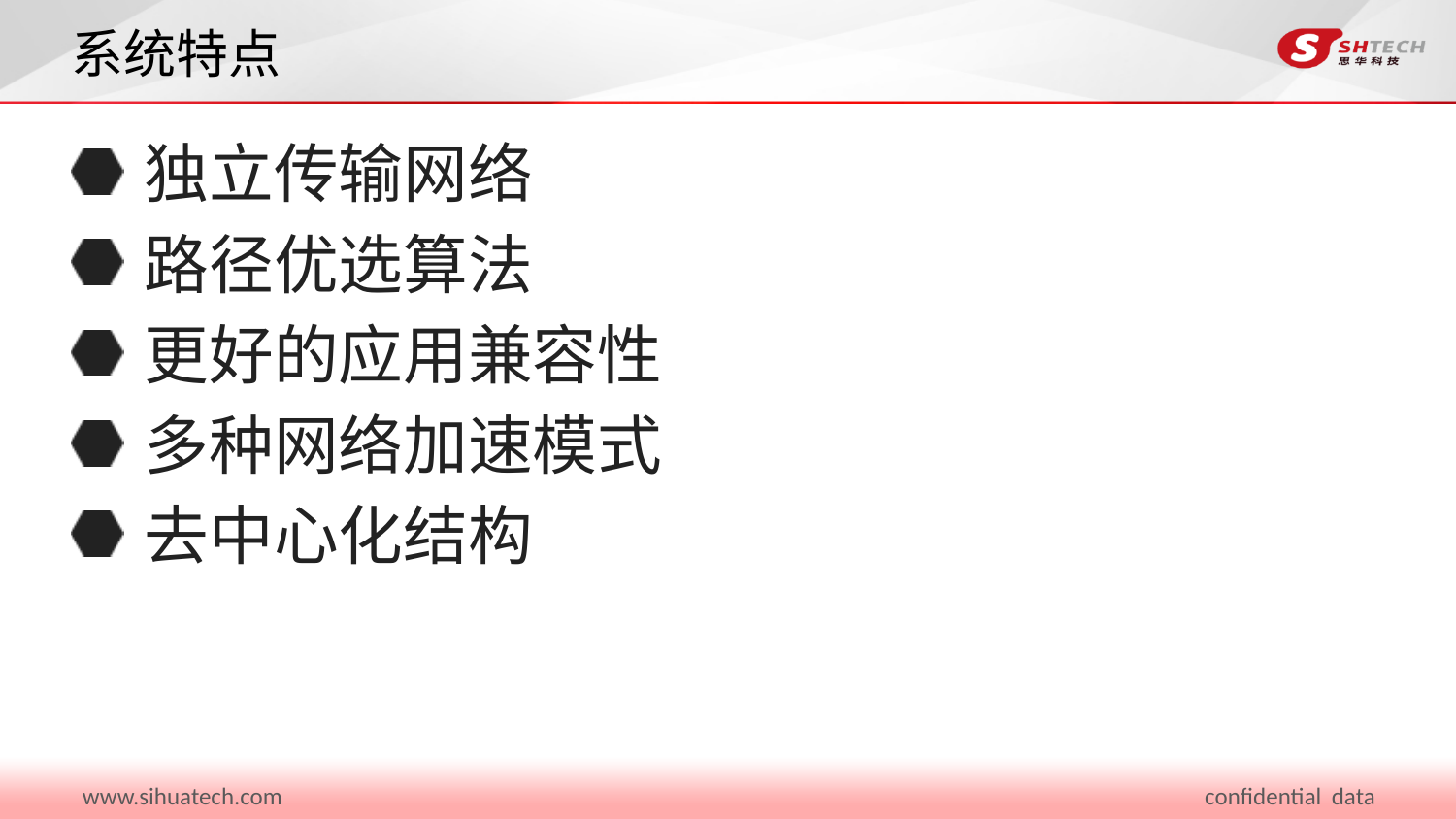

# 系统特点
独立传输网络
路径优选算法
更好的应用兼容性
多种网络加速模式
去中心化结构